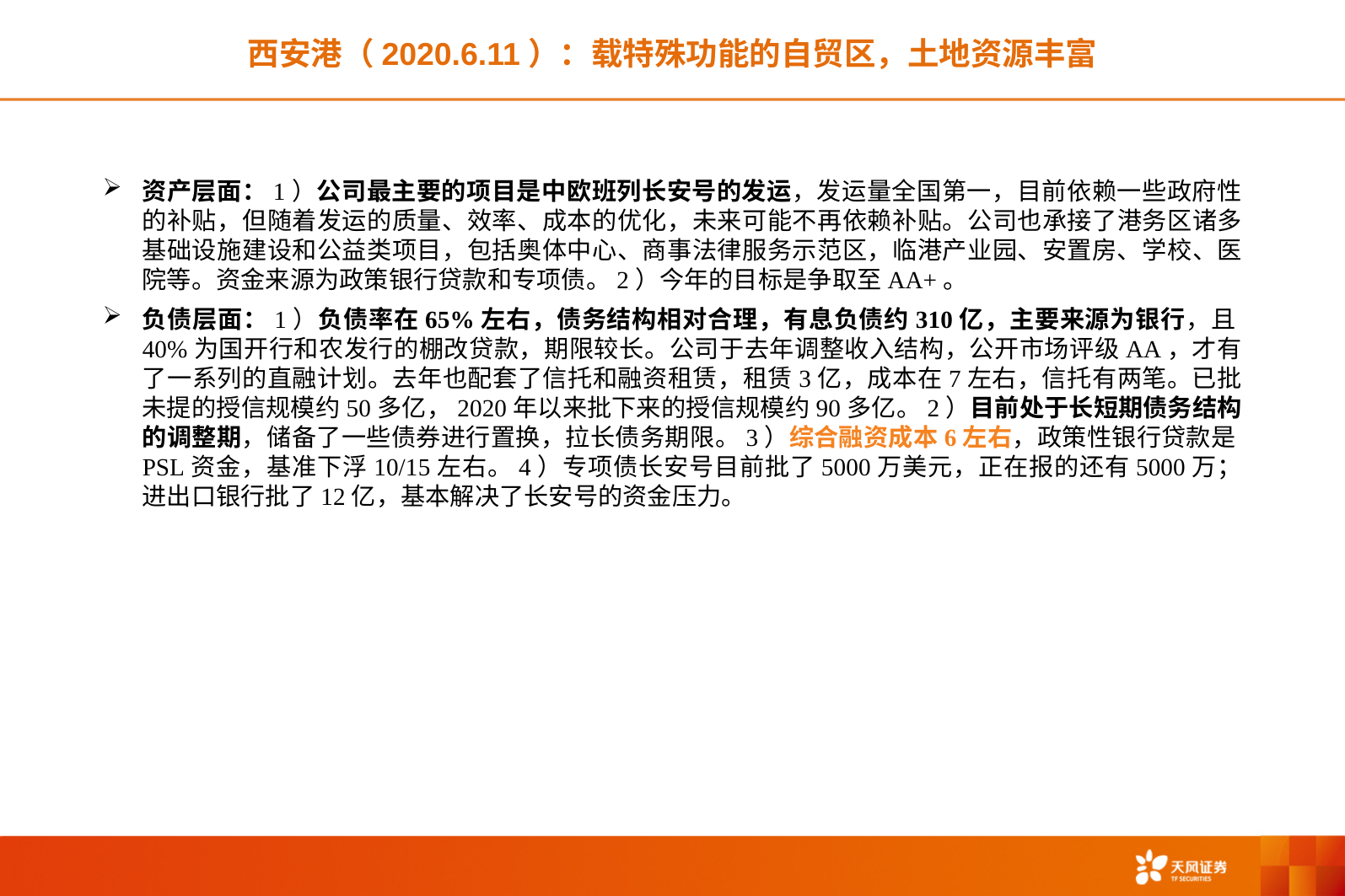

西安港（2020.6.11）：载特殊功能的自贸区，土地资源丰富
资产层面：1）公司最主要的项目是中欧班列长安号的发运，发运量全国第一，目前依赖一些政府性的补贴，但随着发运的质量、效率、成本的优化，未来可能不再依赖补贴。公司也承接了港务区诸多基础设施建设和公益类项目，包括奥体中心、商事法律服务示范区，临港产业园、安置房、学校、医院等。资金来源为政策银行贷款和专项债。2）今年的目标是争取至AA+。
负债层面：1）负债率在65%左右，债务结构相对合理，有息负债约310亿，主要来源为银行，且40%为国开行和农发行的棚改贷款，期限较长。公司于去年调整收入结构，公开市场评级AA，才有了一系列的直融计划。去年也配套了信托和融资租赁，租赁3亿，成本在7左右，信托有两笔。已批未提的授信规模约50多亿，2020年以来批下来的授信规模约90多亿。2）目前处于长短期债务结构的调整期，储备了一些债券进行置换，拉长债务期限。3）综合融资成本6左右，政策性银行贷款是PSL资金，基准下浮10/15左右。4）专项债长安号目前批了5000万美元，正在报的还有5000万；进出口银行批了12亿，基本解决了长安号的资金压力。
20